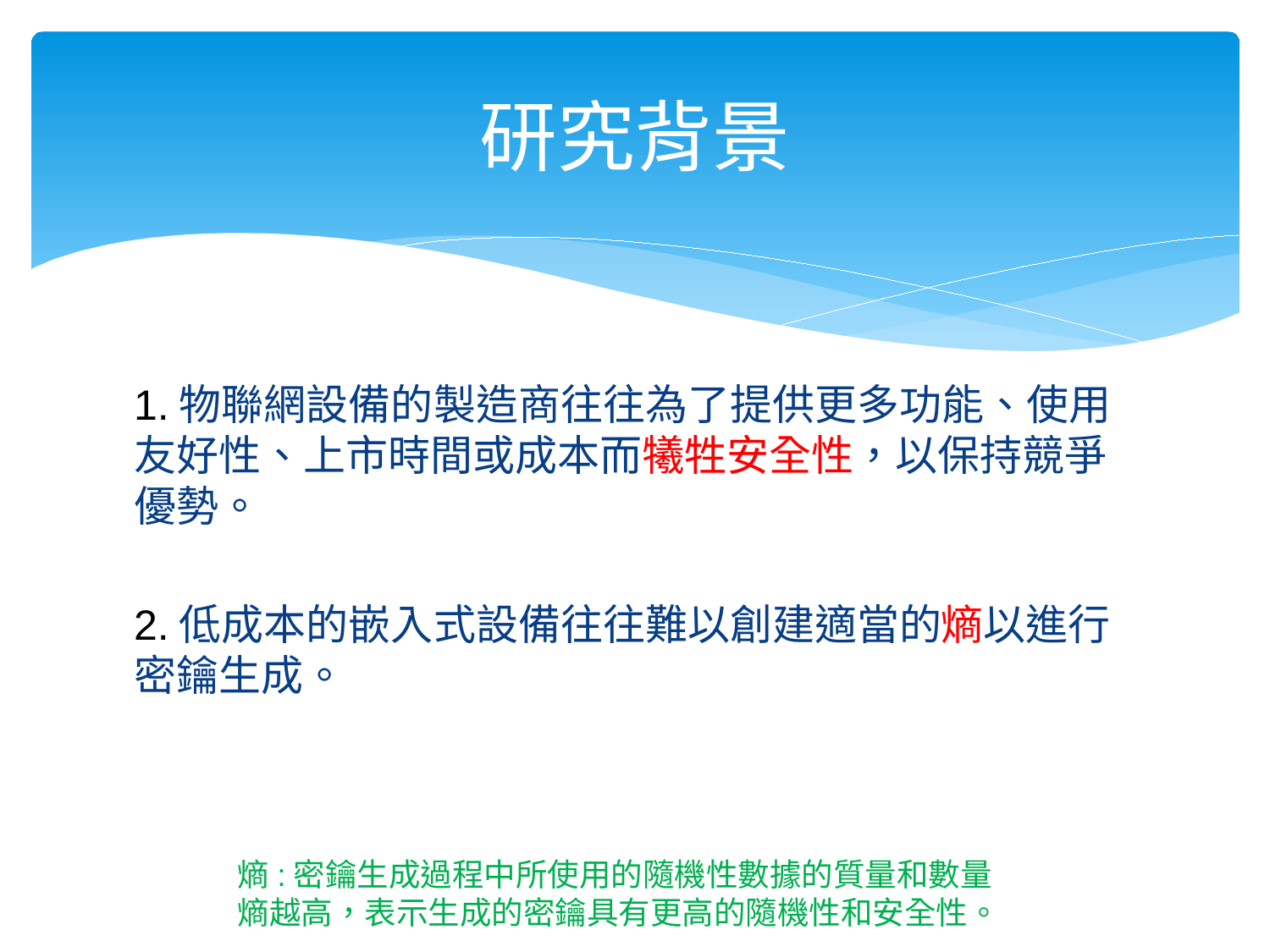

# 研究背景
1.物聯網設備的製造商往往為了提供更多功能、使用友好性、上市時間或成本而犧牲安全性，以保持競爭優勢。

2.低成本的嵌入式設備往往難以創建適當的熵以進行密鑰生成。
熵:密鑰生成過程中所使用的隨機性數據的質量和數量
熵越高，表示生成的密鑰具有更高的隨機性和安全性。